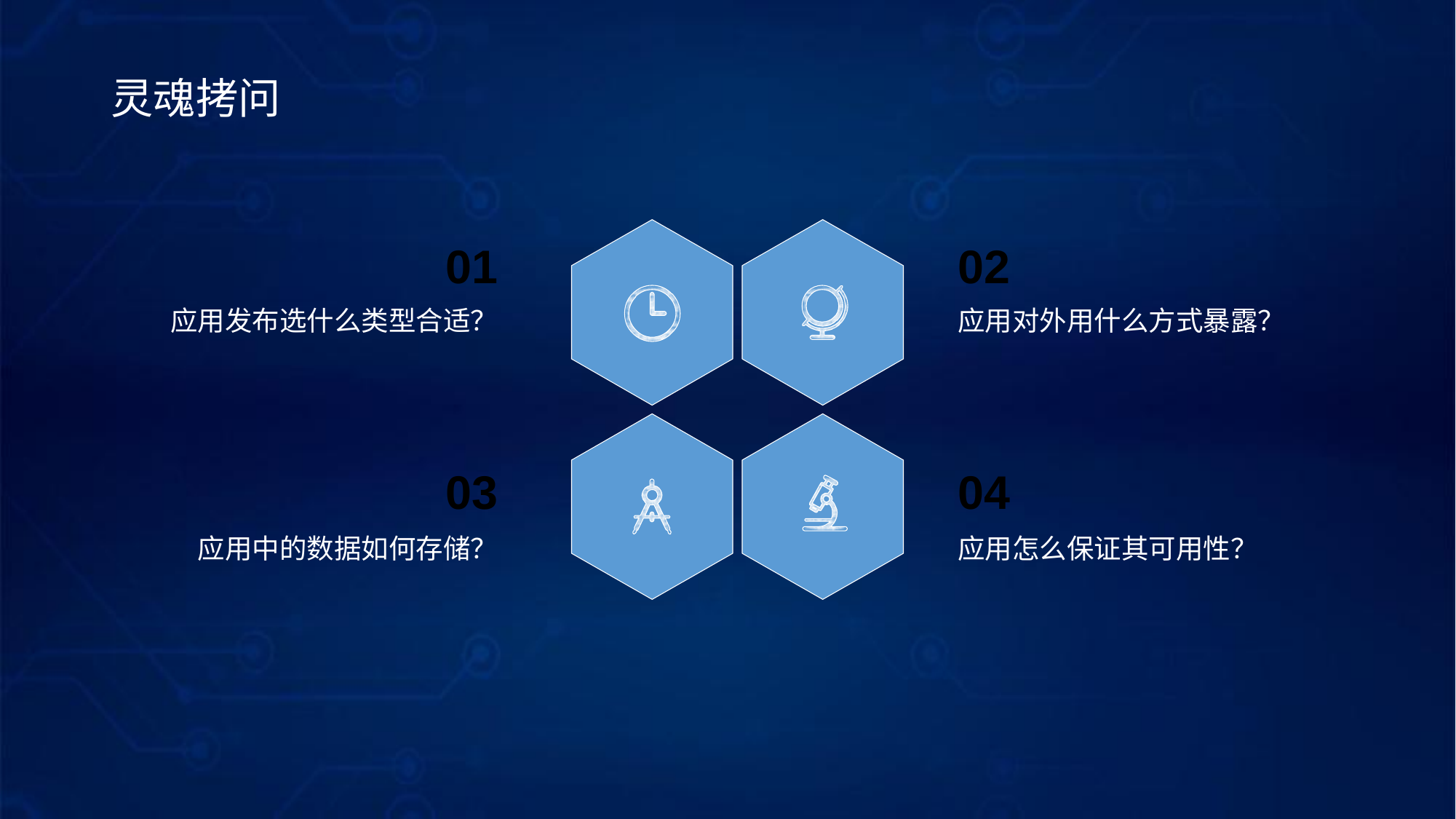

灵魂拷问

01
02

应用发布选什么类型合适？
应用对外用什么方式暴露？

03
04

应用中的数据如何存储？
应用怎么保证其可用性？